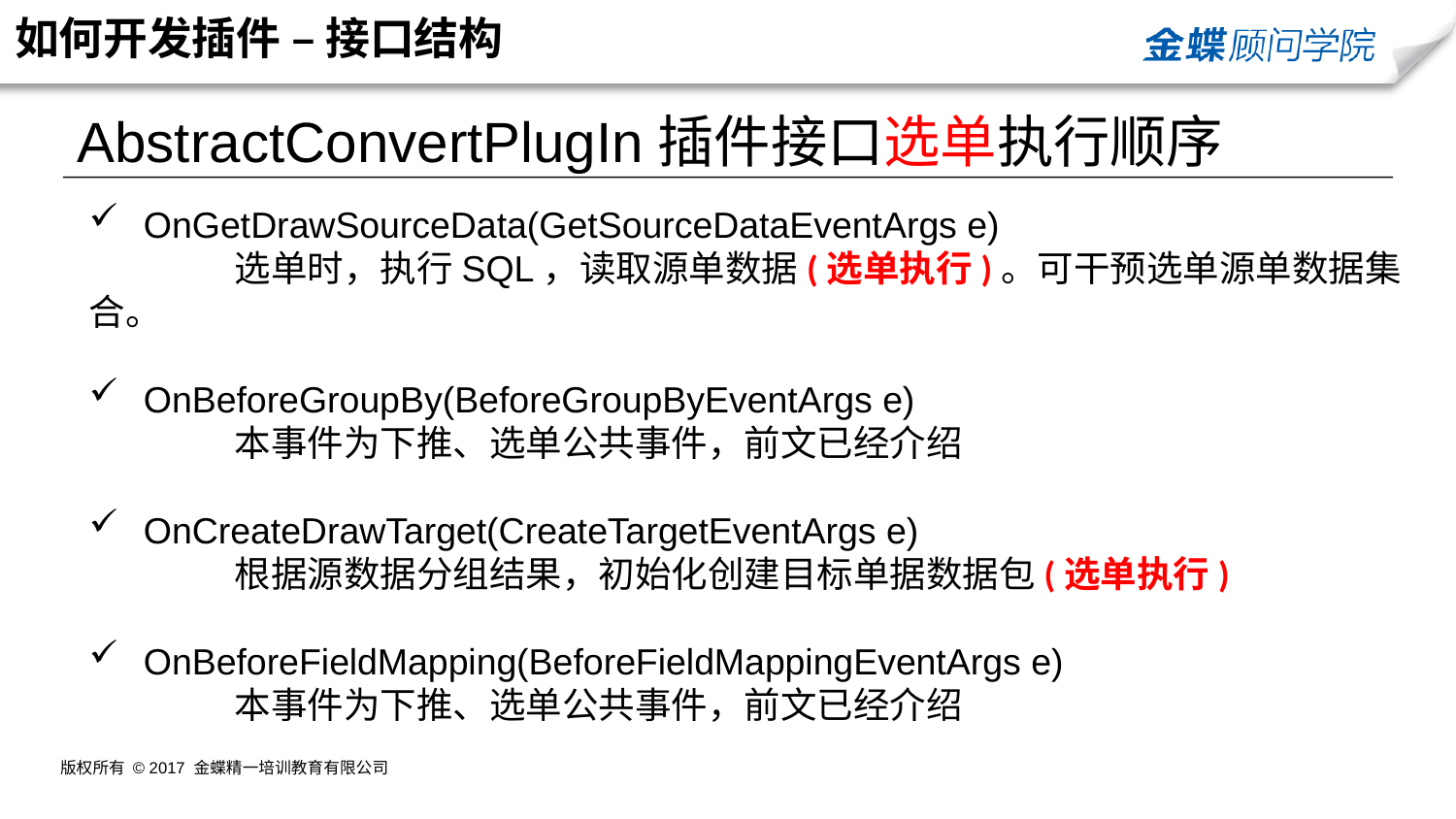

如何开发插件 – 接口结构
AbstractConvertPlugIn插件接口选单执行顺序

OnGetDrawSourceData(GetSourceDataEventArgs e)
	选单时，执行SQL，读取源单数据(选单执行)。可干预选单源单数据集合。

OnBeforeGroupBy(BeforeGroupByEventArgs e)
	本事件为下推、选单公共事件，前文已经介绍

OnCreateDrawTarget(CreateTargetEventArgs e)
	根据源数据分组结果，初始化创建目标单据数据包(选单执行)

OnBeforeFieldMapping(BeforeFieldMappingEventArgs e)
本事件为下推、选单公共事件，前文已经介绍